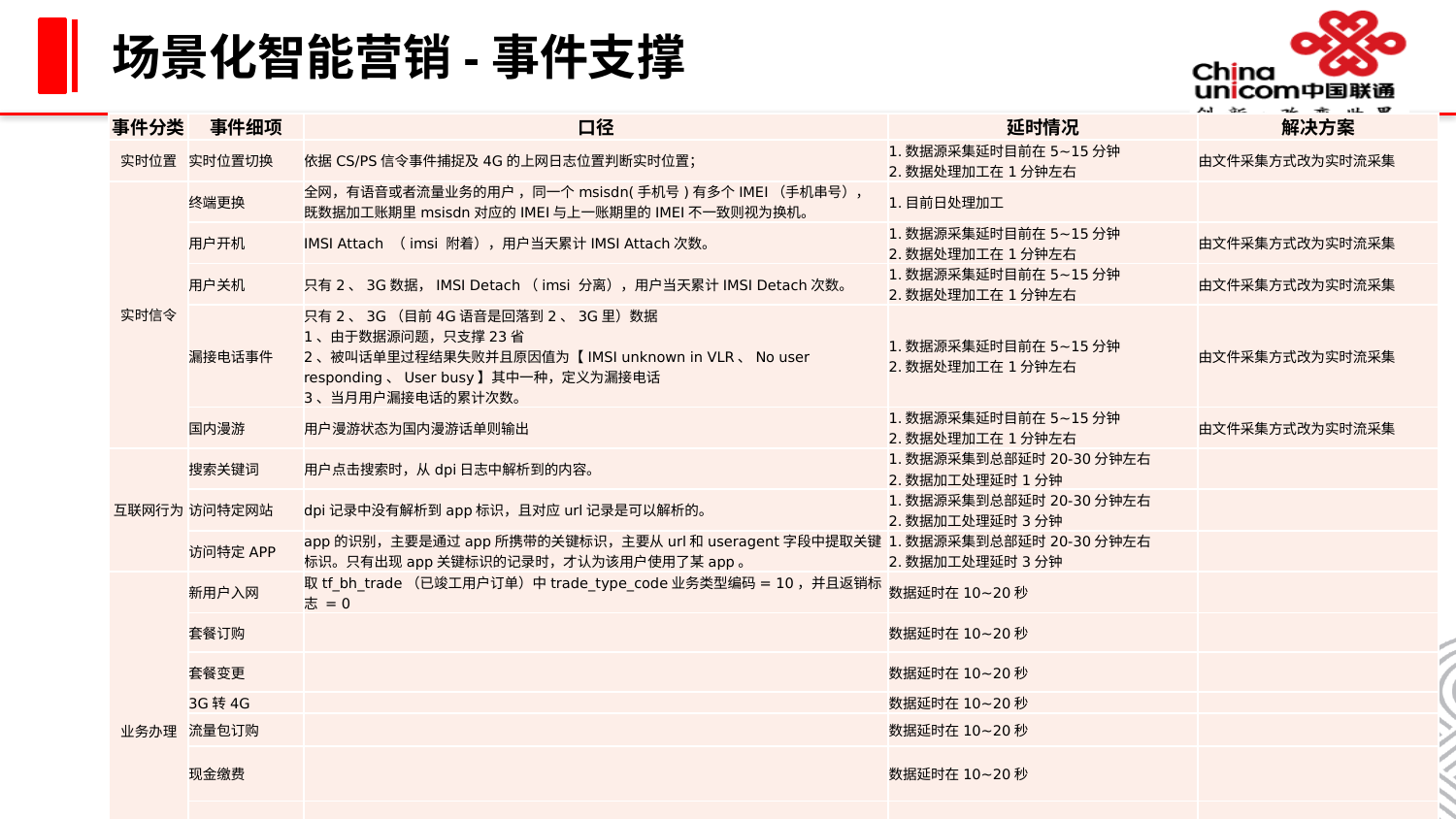

# 场景化智能营销-事件支撑
| 事件分类 | 事件细项 | 口径 | 延时情况 | 解决方案 |
| --- | --- | --- | --- | --- |
| 实时位置 | 实时位置切换 | 依据CS/PS信令事件捕捉及4G的上网日志位置判断实时位置； | 1.数据源采集延时目前在5~15分钟 2.数据处理加工在1分钟左右 | 由文件采集方式改为实时流采集 |
| 实时信令 | 终端更换 | 全网，有语音或者流量业务的用户 ，同一个msisdn(手机号)有多个IMEI（手机串号）， 既数据加工账期里msisdn对应的IMEI与上一账期里的IMEI不一致则视为换机。 | 1.目前日处理加工 |  |
|  | 用户开机 | IMSI Attach （imsi 附着），用户当天累计IMSI Attach次数。 | 1.数据源采集延时目前在5~15分钟 2.数据处理加工在1分钟左右 | 由文件采集方式改为实时流采集 |
|  | 用户关机 | 只有2、3G数据，IMSI Detach（imsi 分离），用户当天累计IMSI Detach次数。 | 1.数据源采集延时目前在5~15分钟 2.数据处理加工在1分钟左右 | 由文件采集方式改为实时流采集 |
|  | 漏接电话事件 | 只有2、3G（目前4G语音是回落到2、3G里）数据 1、由于数据源问题，只支撑23省 2、被叫话单里过程结果失败并且原因值为【IMSI unknown in VLR、No user responding、User busy】其中一种，定义为漏接电话 3、当月用户漏接电话的累计次数。 | 1.数据源采集延时目前在5~15分钟 2.数据处理加工在1分钟左右 | 由文件采集方式改为实时流采集 |
|  | 国内漫游 | 用户漫游状态为国内漫游话单则输出 | 1.数据源采集延时目前在5~15分钟 2.数据处理加工在1分钟左右 | 由文件采集方式改为实时流采集 |
| 互联网行为 | 搜索关键词 | 用户点击搜索时，从dpi日志中解析到的内容。 | 1.数据源采集到总部延时20-30分钟左右 2.数据加工处理延时1分钟 |  |
|  | 访问特定网站 | dpi记录中没有解析到app标识，且对应url记录是可以解析的。 | 1.数据源采集到总部延时20-30分钟左右 2.数据加工处理延时3分钟 |  |
|  | 访问特定APP | app的识别，主要是通过app所携带的关键标识，主要从url和useragent字段中提取关键标识。只有出现app关键标识的记录时，才认为该用户使用了某app。 | 1.数据源采集到总部延时20-30分钟左右 2.数据加工处理延时3分钟 |  |
| 业务办理 | 新用户入网 | 取tf\_bh\_trade（已竣工用户订单）中trade\_type\_code业务类型编码= 10，并且返销标志 = 0 | 数据延时在10~20秒 |  |
|  | 套餐订购 |  | 数据延时在10~20秒 |  |
|  | 套餐变更 |  | 数据延时在10~20秒 |  |
|  | 3G转4G |  | 数据延时在10~20秒 |  |
|  | 流量包订购 |  | 数据延时在10~20秒 |  |
|  | 现金缴费 |  | 数据延时在10~20秒 |  |
|  | 空中充值 |  | 数据延时在10~20秒 |  |
|  | 增值业务订购 |  | 数据延时在10~20秒 |  |